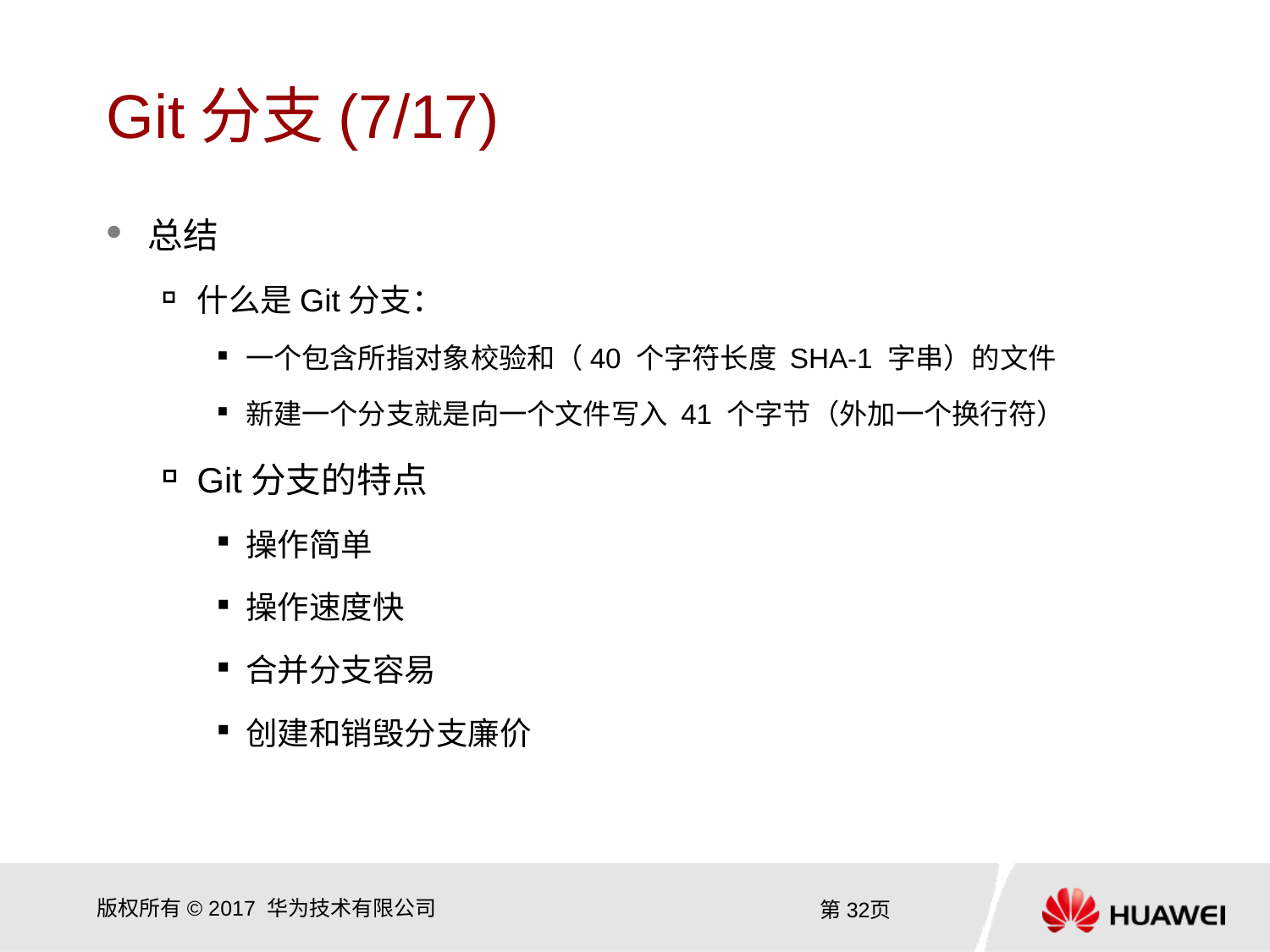

# Git分支(7/17)
总结
什么是Git分支：
一个包含所指对象校验和（40 个字符长度 SHA-1 字串）的文件
新建一个分支就是向一个文件写入 41 个字节（外加一个换行符）
Git分支的特点
操作简单
操作速度快
合并分支容易
创建和销毁分支廉价